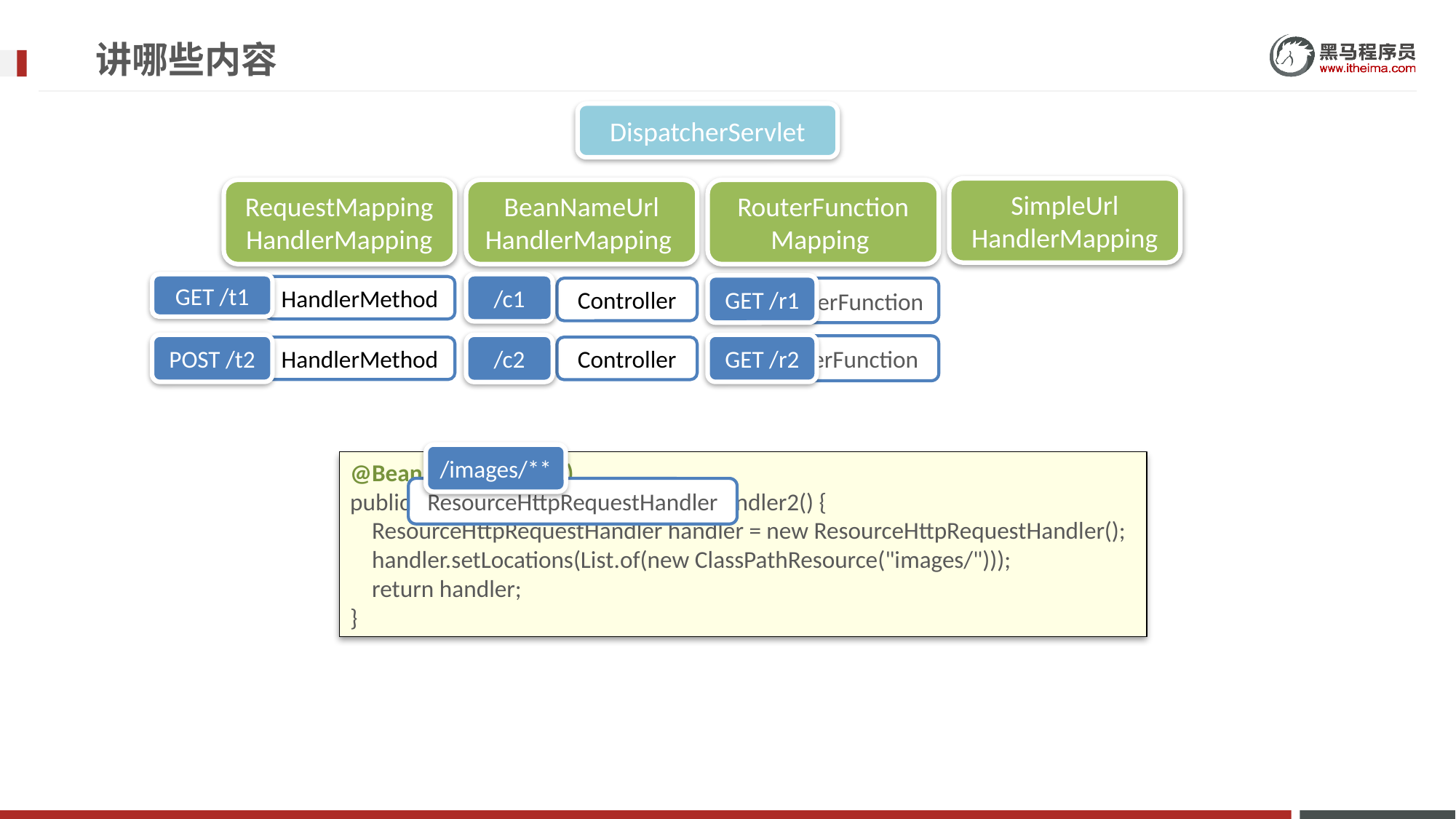

# 讲哪些内容
DispatcherServlet
SimpleUrl
HandlerMapping
RequestMapping
HandlerMapping
BeanNameUrl
HandlerMapping
RouterFunction
Mapping
GET /t1
/c1
GET /r1
HandlerMethod
RouterFunction
Controller
POST /t2
GET /r2
/c2
RouterFunction
HandlerMethod
Controller
/images/**
@Bean("/images/**")
public ResourceHttpRequestHandler handler2() {
    ResourceHttpRequestHandler handler = new ResourceHttpRequestHandler();
    handler.setLocations(List.of(new ClassPathResource("images/")));
    return handler;
}
ResourceHttpRequestHandler